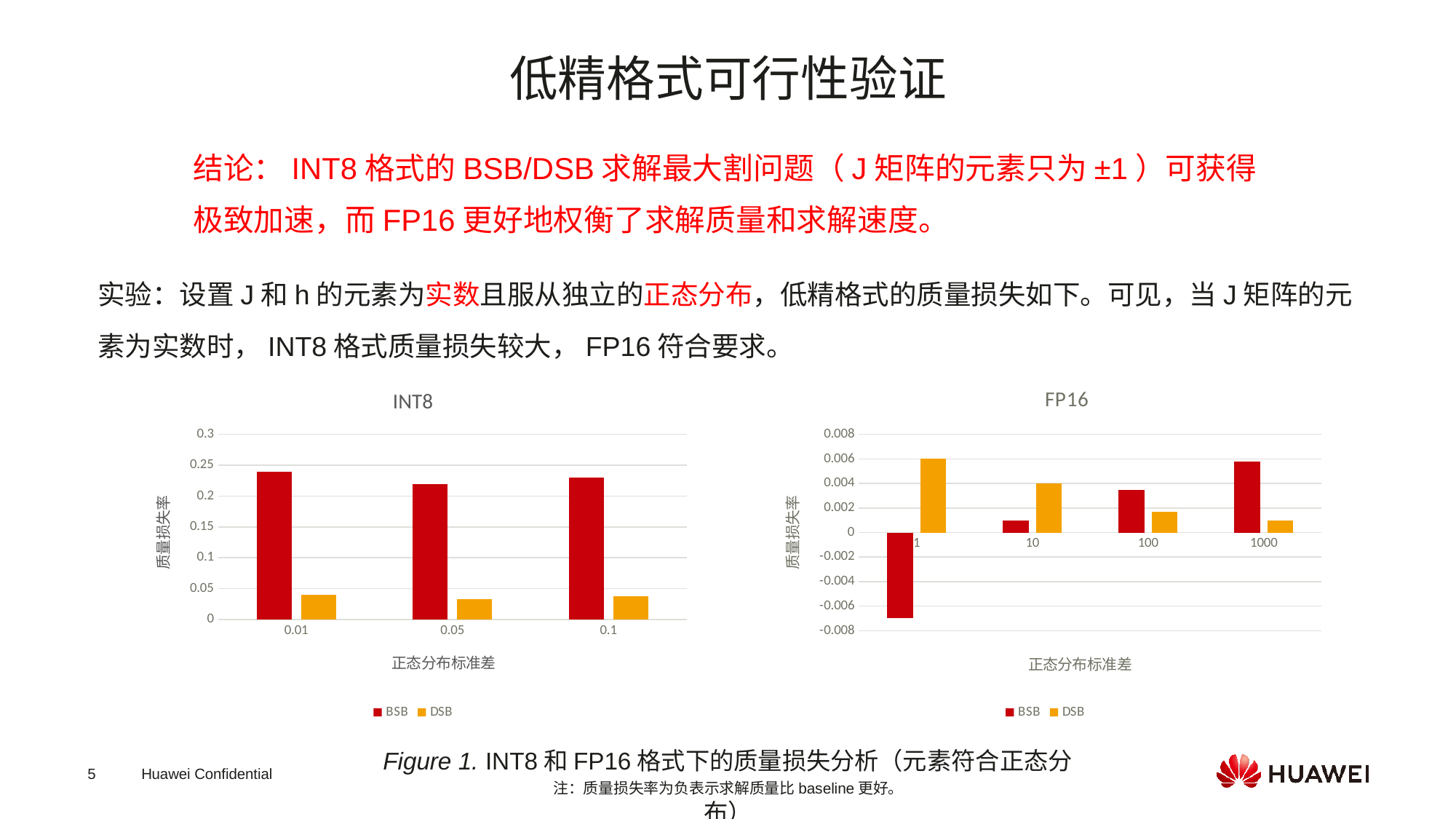

低精格式可行性验证

结论：INT8格式的BSB/DSB求解最大割问题（J矩阵的元素只为±1）可获得极致加速，而FP16更好地权衡了求解质量和求解速度。
实验：设置J和h的元素为实数且服从独立的正态分布，低精格式的质量损失如下。可见，当J矩阵的元素为实数时，INT8格式质量损失较大，FP16符合要求。

### Chart: INT8

| Category |  |  |
|---|---|---|
| 0.01 | 0.24 | 0.04 |
| 0.05 | 0.22 | 0.033 |
| 0.1 | 0.23 | 0.038 |

### Chart: FP16

| Category |  |  |
|---|---|---|
| 1 | -0.007 | 0.006 |
| 10 | 0.001 | 0.004 |
| 100 | 0.0035 | 0.0017 |
| 1000 | 0.0058 | 0.001 |
Figure 1. INT8和FP16格式下的质量损失分析（元素符合正态分布）
注：质量损失率为负表示求解质量比baseline更好。